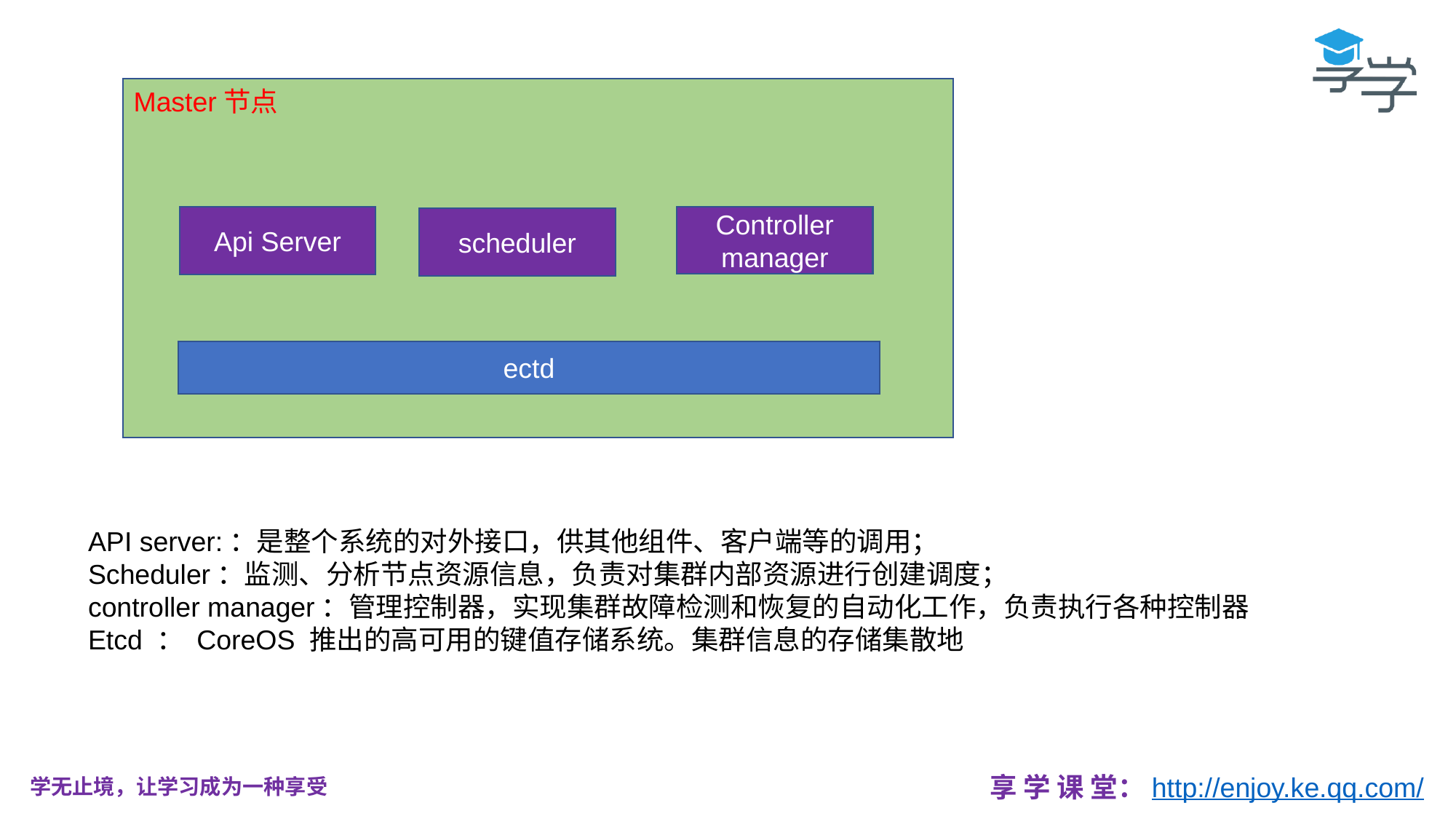

Master节点
Controller
manager
Api Server
scheduler
ectd
API server:：是整个系统的对外接口，供其他组件、客户端等的调用；
Scheduler：监测、分析节点资源信息，负责对集群内部资源进行创建调度；
controller manager：管理控制器，实现集群故障检测和恢复的自动化工作，负责执行各种控制器
Etcd ： CoreOS 推出的高可用的键值存储系统。集群信息的存储集散地